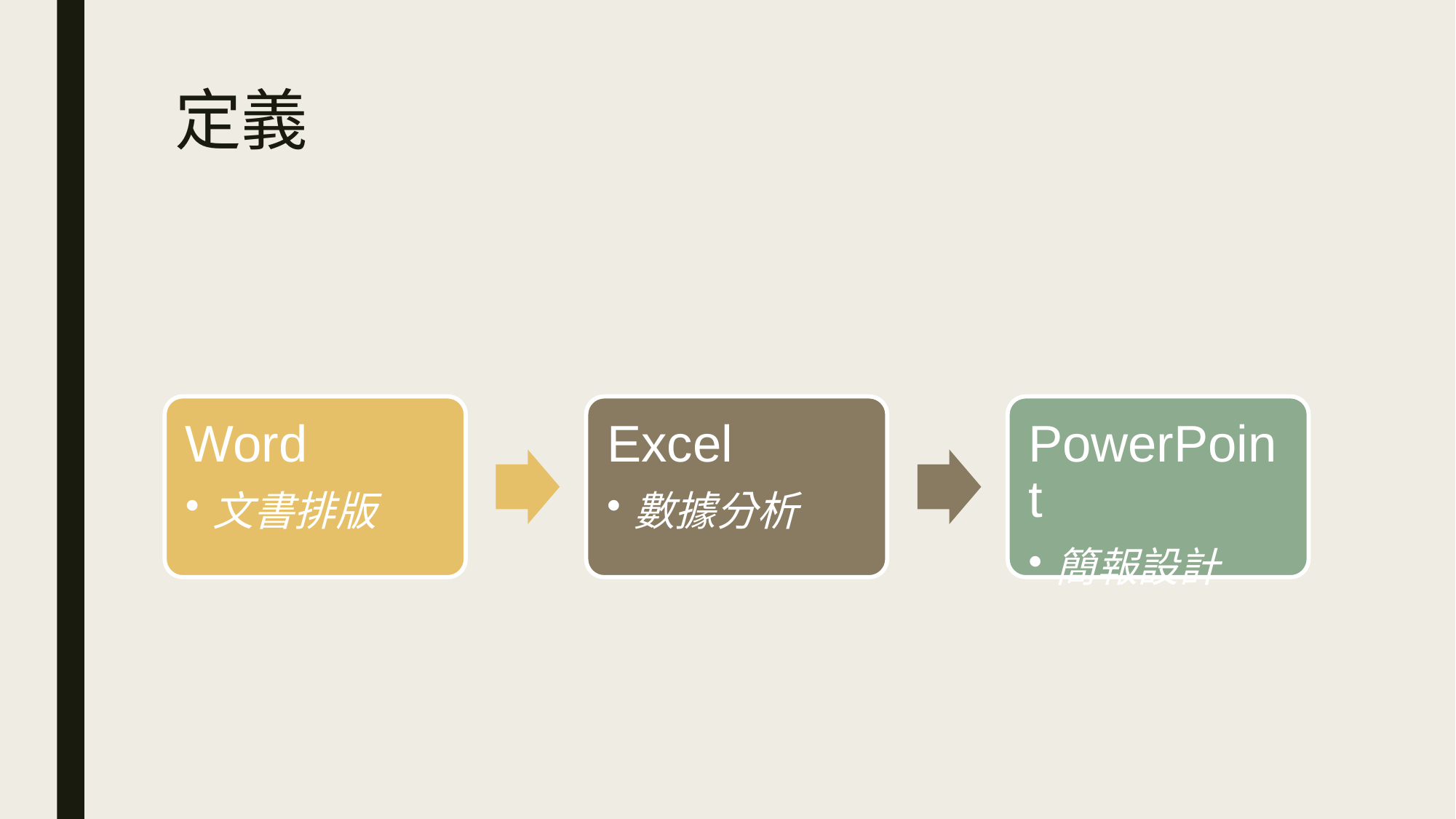

# 定義
Word
文書排版
Excel
數據分析
PowerPoint
簡報設計